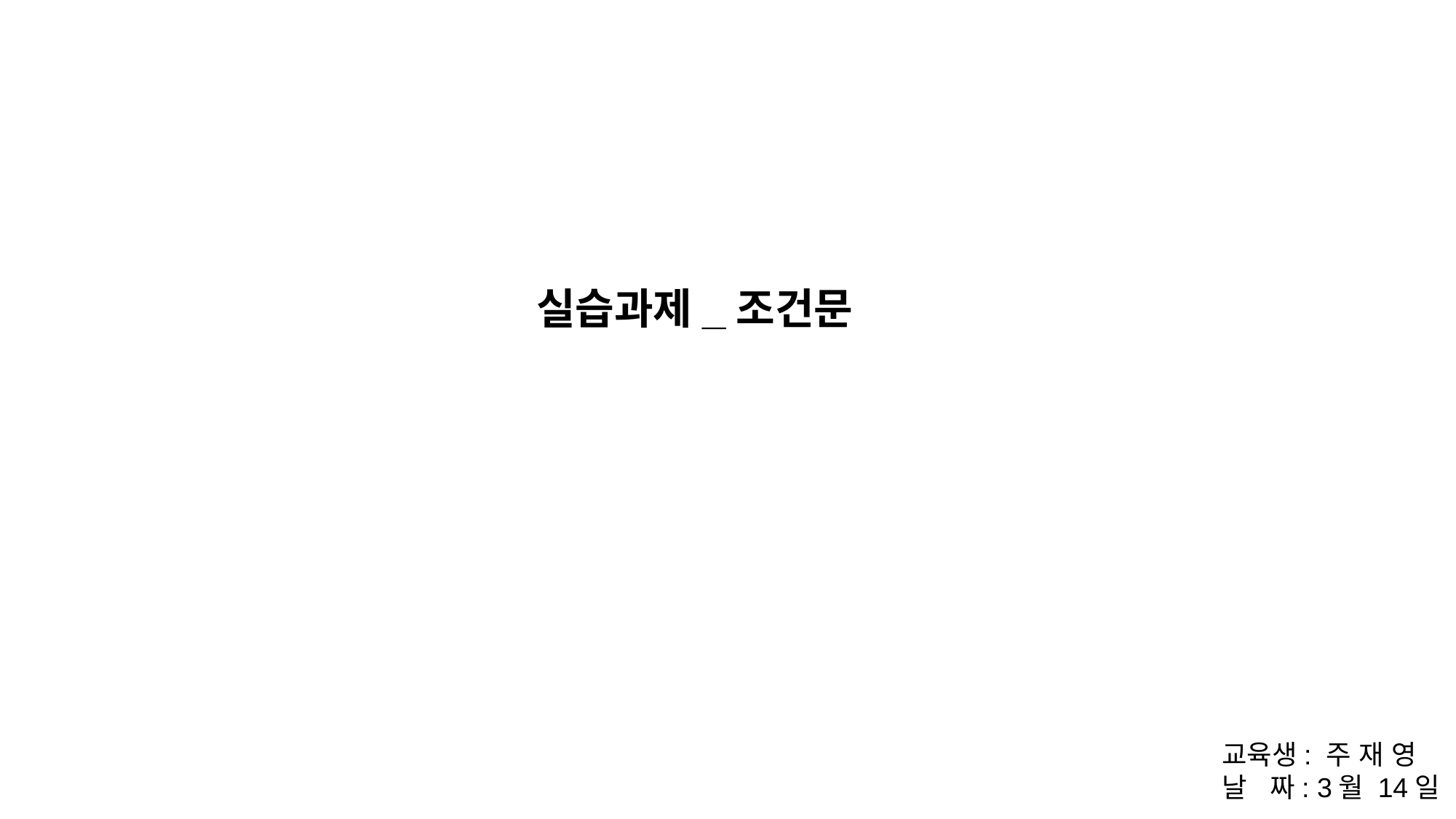

실습과제_조건문
교육생: 주 재 영
날   짜: 3월 14일